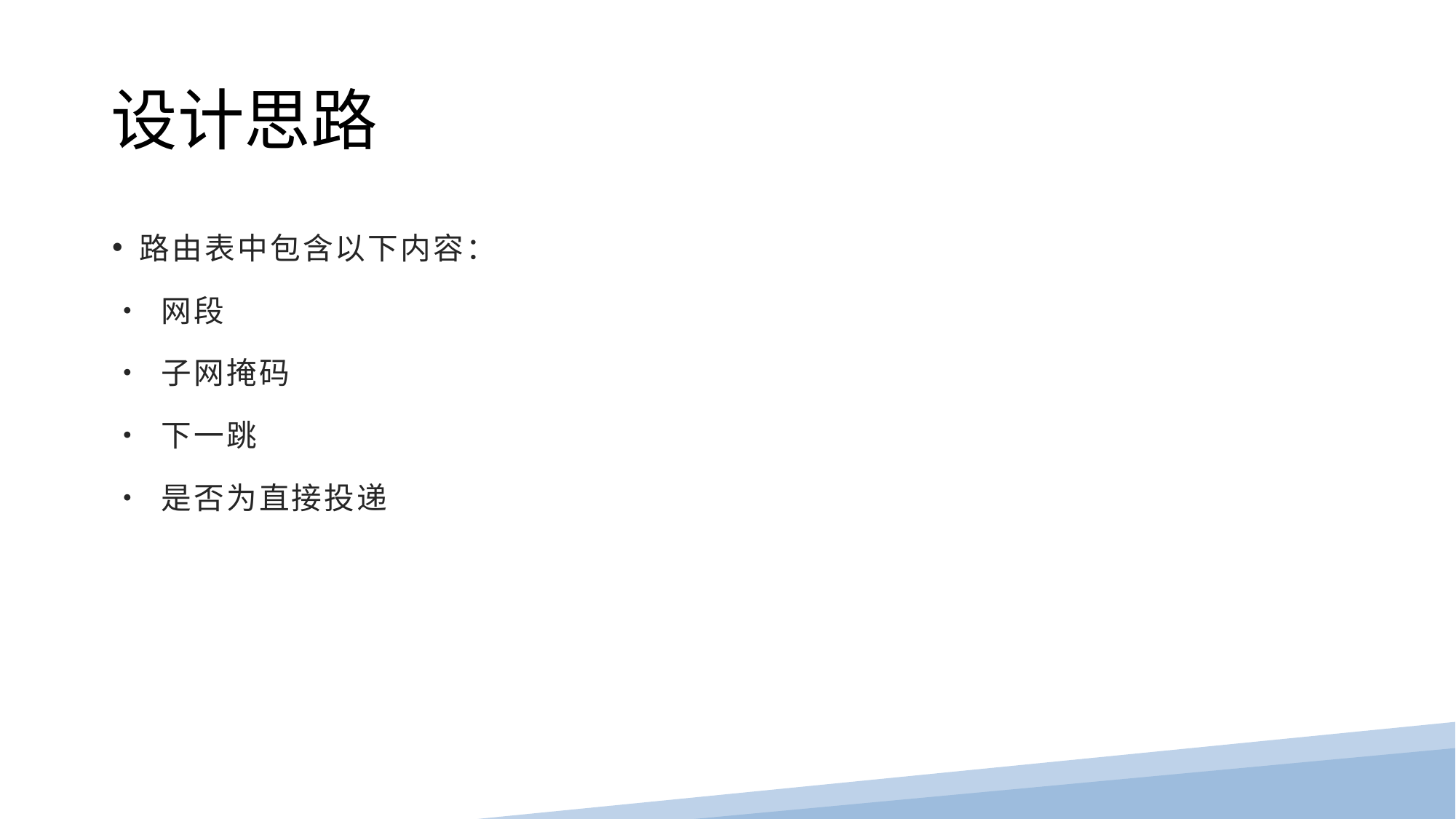

设计思路
路由表中包含以下内容：
• 网段
• 子网掩码
• 下一跳
• 是否为直接投递